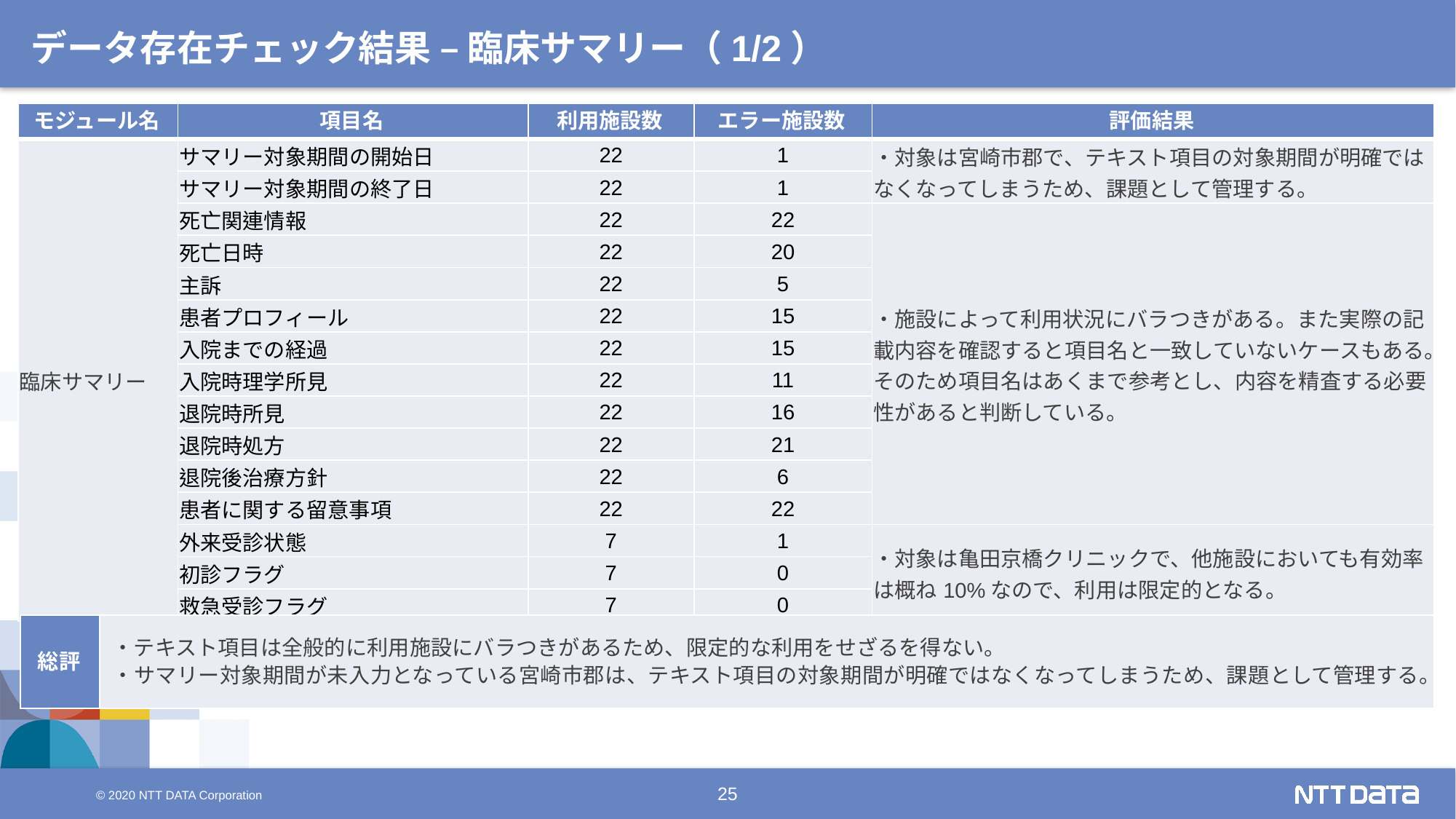

# データ存在チェック結果 – 臨床サマリー（1/2）
| モジュール名 | 項目名 | 利用施設数 | エラー施設数 | 評価結果 |
| --- | --- | --- | --- | --- |
| 臨床サマリー | サマリー対象期間の開始日 | 22 | 1 | ・対象は宮崎市郡で、テキスト項目の対象期間が明確ではなくなってしまうため、課題として管理する。 |
|  | サマリー対象期間の終了日 | 22 | 1 |  |
|  | 死亡関連情報 | 22 | 22 | ・施設によって利用状況にバラつきがある。また実際の記載内容を確認すると項目名と一致していないケースもある。そのため項目名はあくまで参考とし、内容を精査する必要性があると判断している。 |
|  | 死亡日時 | 22 | 20 |  |
|  | 主訴 | 22 | 5 |  |
|  | 患者プロフィール | 22 | 15 |  |
|  | 入院までの経過 | 22 | 15 |  |
|  | 入院時理学所見 | 22 | 11 |  |
|  | 退院時所見 | 22 | 16 |  |
|  | 退院時処方 | 22 | 21 |  |
|  | 退院後治療方針 | 22 | 6 |  |
|  | 患者に関する留意事項 | 22 | 22 |  |
|  | 外来受診状態 | 7 | 1 | ・対象は亀田京橋クリニックで、他施設においても有効率は概ね10%なので、利用は限定的となる。 |
|  | 初診フラグ | 7 | 0 |  |
|  | 救急受診フラグ | 7 | 0 |  |
| 総評 | ・テキスト項目は全般的に利用施設にバラつきがあるため、限定的な利用をせざるを得ない。 ・サマリー対象期間が未入力となっている宮崎市郡は、テキスト項目の対象期間が明確ではなくなってしまうため、課題として管理する。 |
| --- | --- |